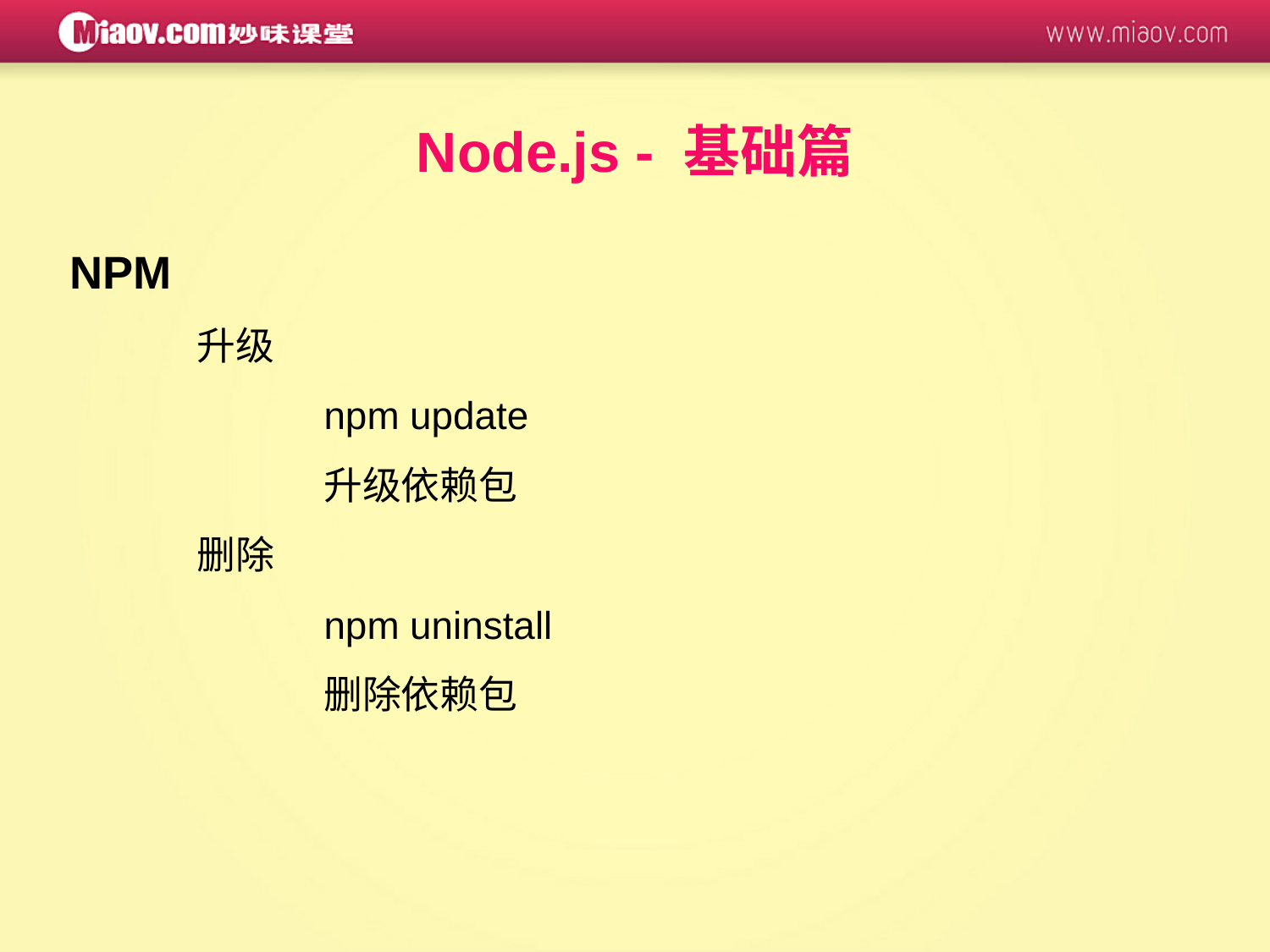

Node.js - 基础篇
NPM
	升级
		npm update
		升级依赖包
	删除
		npm uninstall
		删除依赖包